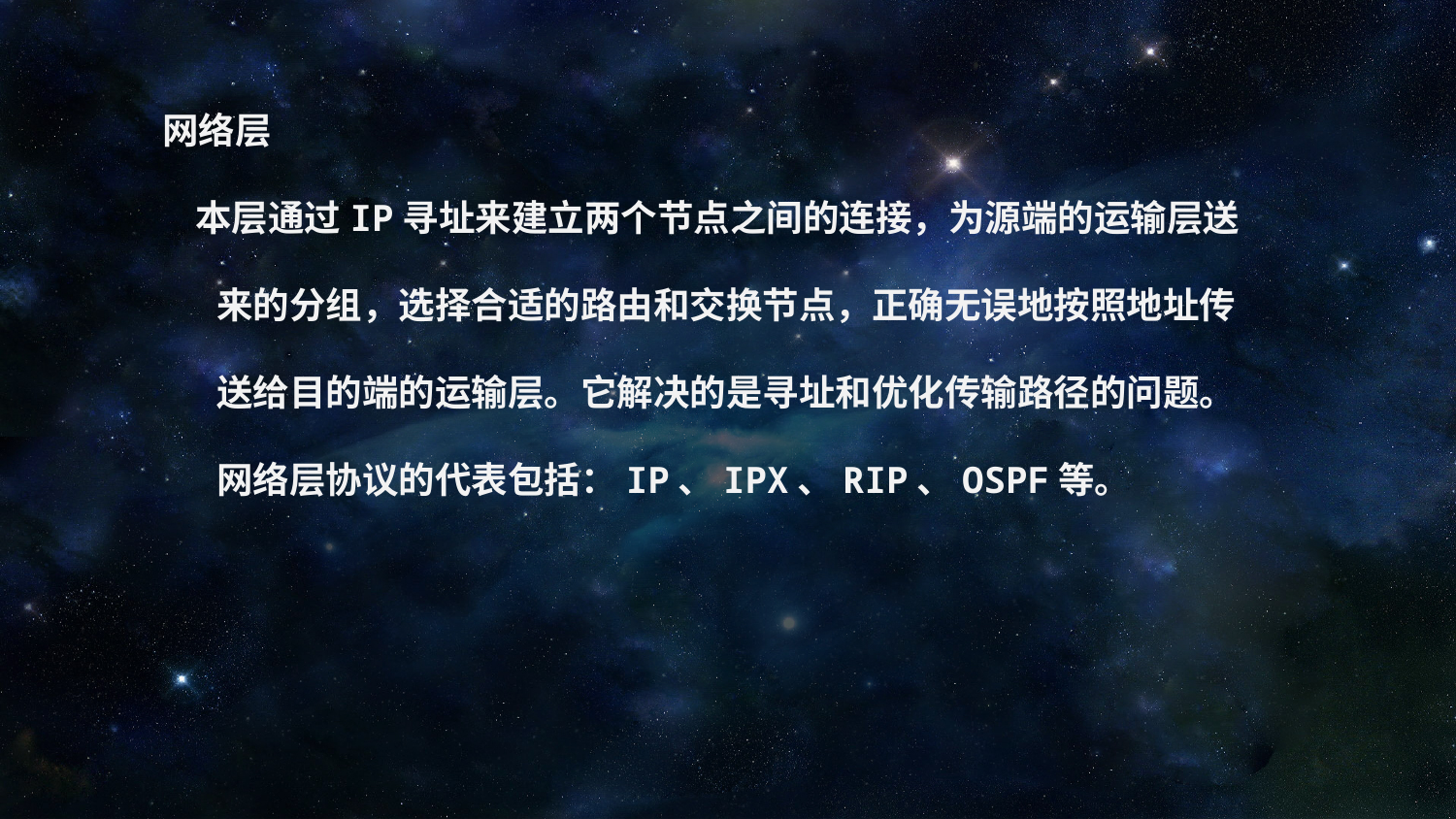

网络层
   本层通过IP寻址来建立两个节点之间的连接，为源端的运输层送来的分组，选择合适的路由和交换节点，正确无误地按照地址传送给目的端的运输层。它解决的是寻址和优化传输路径的问题。网络层协议的代表包括：IP、IPX、RIP、OSPF等。